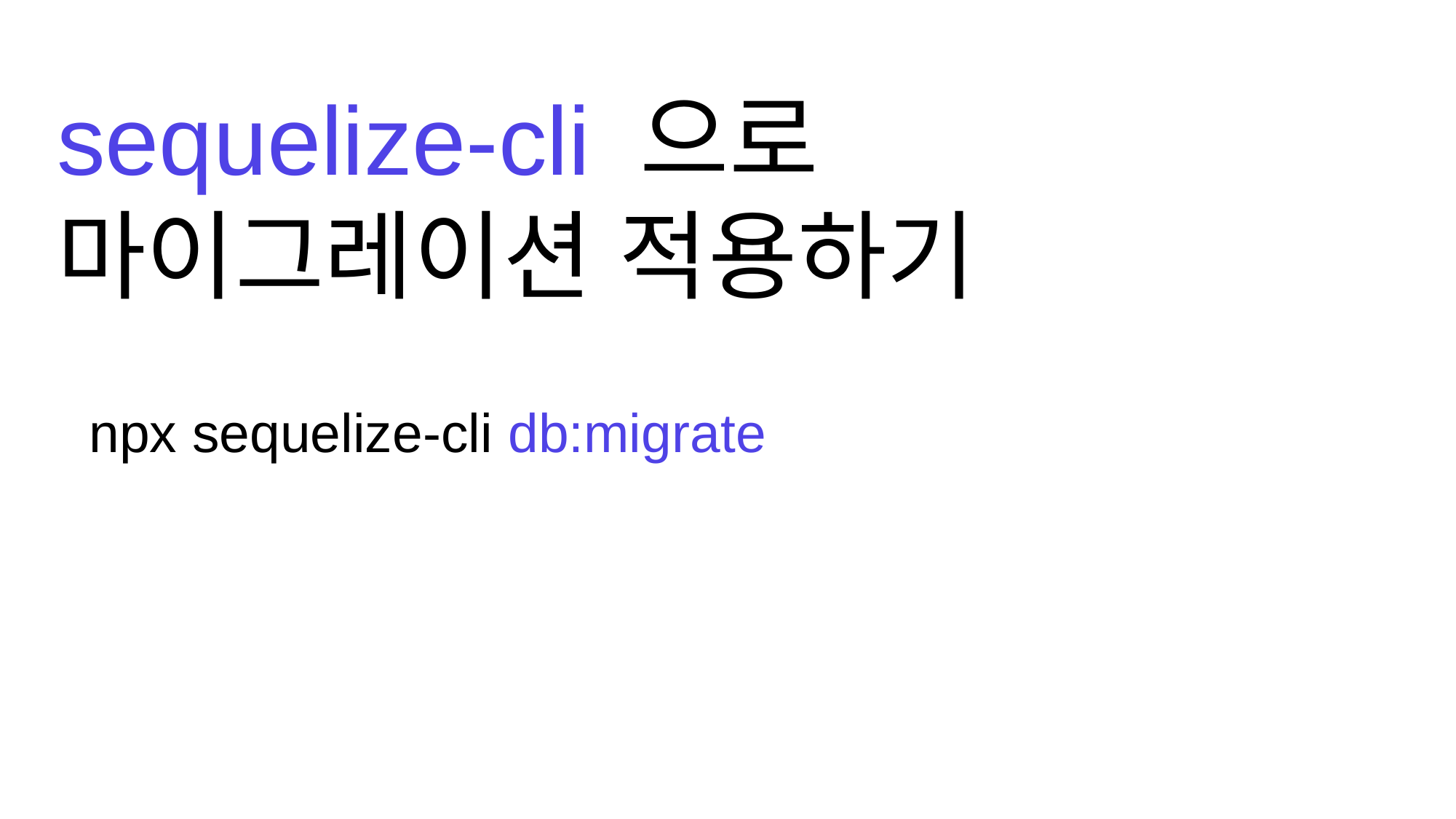

sequelize-cli 으로
마이그레이션 적용하기
npx sequelize-cli db:migrate